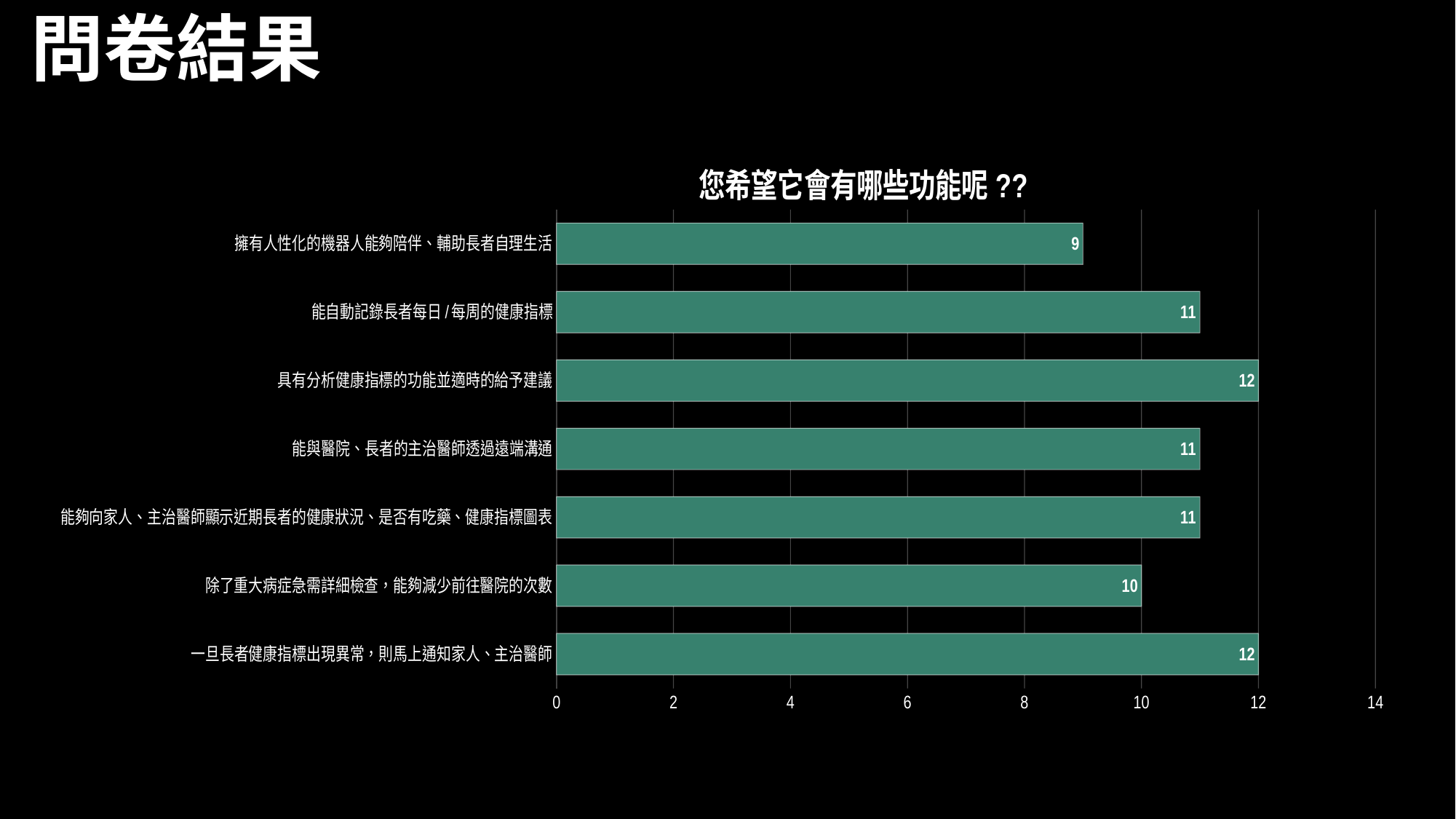

問卷結果

### Chart: 您希望它會有哪些功能呢??

| Category | 數列 1 |
|---|---|
| 一旦長者健康指標出現異常，則馬上通知家人、主治醫師 | 12.0 |
| 除了重大病症急需詳細檢查，能夠減少前往醫院的次數 | 10.0 |
| 能夠向家人、主治醫師顯示近期長者的健康狀況、是否有吃藥、健康指標圖表 | 11.0 |
| 能與醫院、長者的主治醫師透過遠端溝通 | 11.0 |
| 具有分析健康指標的功能並適時的給予建議 | 12.0 |
| 能自動記錄長者每日/每周的健康指標 | 11.0 |
| 擁有人性化的機器人能夠陪伴、輔助長者自理生活 | 9.0 |